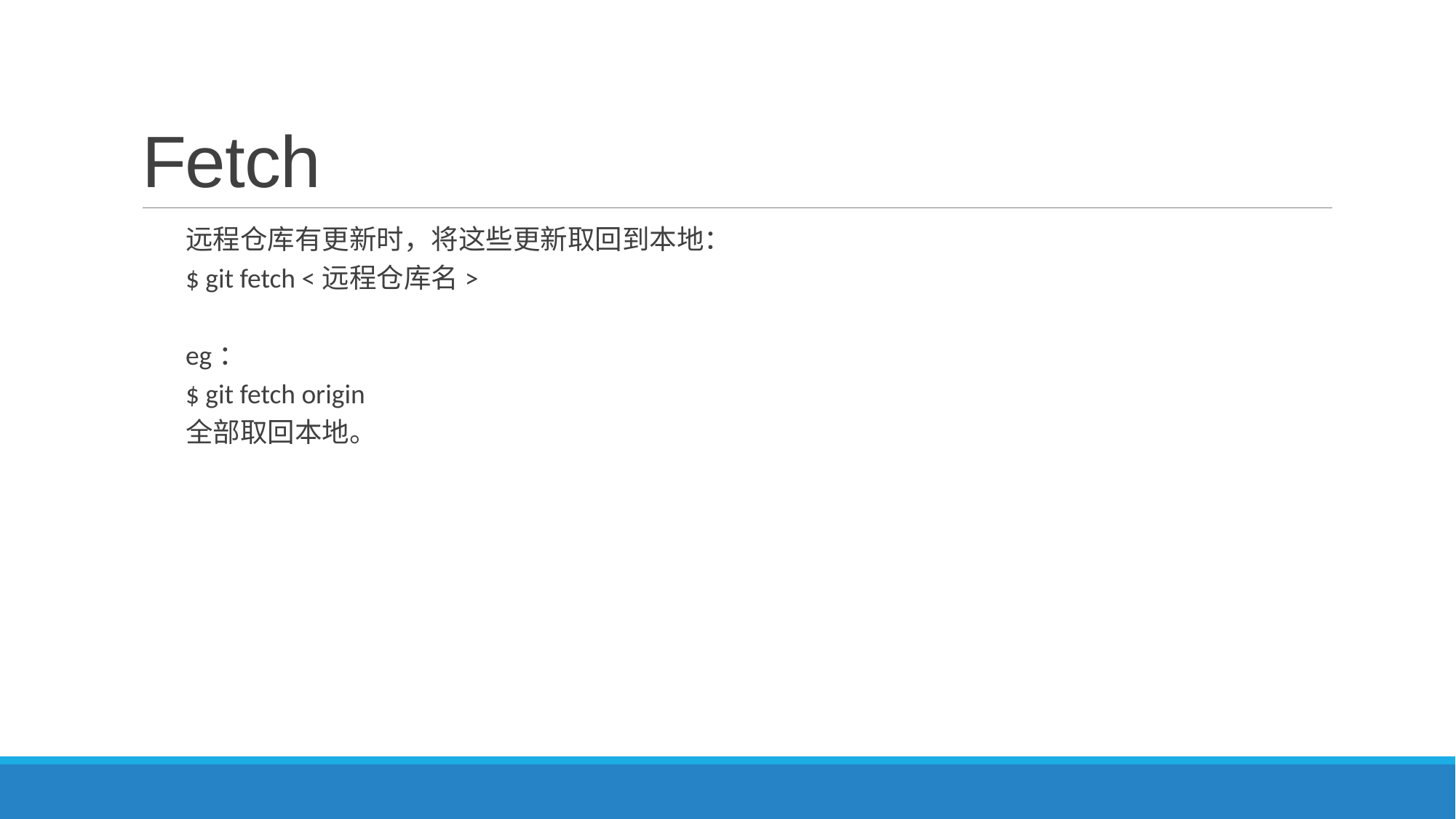

# Fetch
远程仓库有更新时，将这些更新取回到本地：
$ git fetch <远程仓库名>

eg：
$ git fetch origin
全部取回本地。